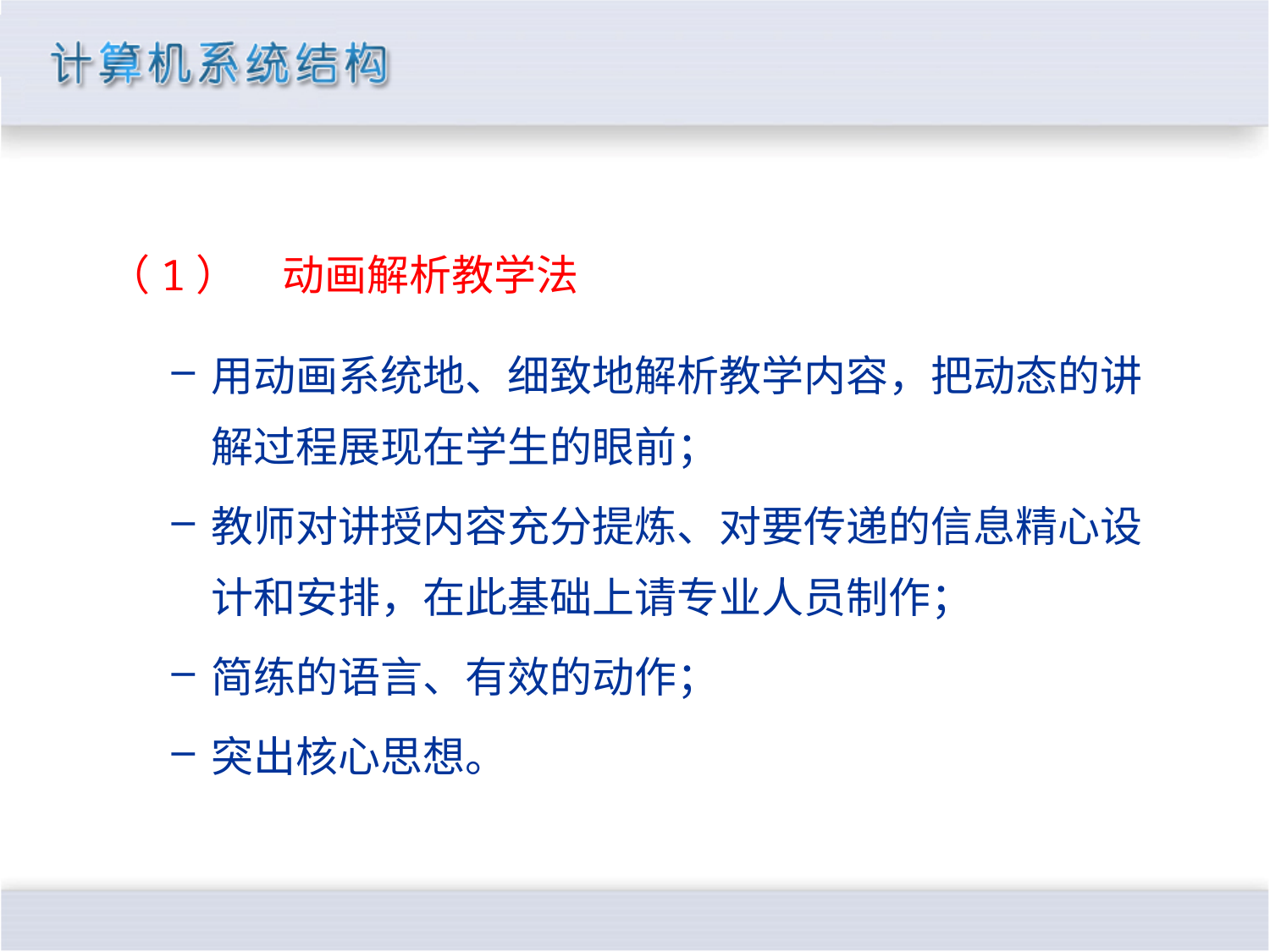

（1）	动画解析教学法
用动画系统地、细致地解析教学内容，把动态的讲解过程展现在学生的眼前；
教师对讲授内容充分提炼、对要传递的信息精心设计和安排，在此基础上请专业人员制作；
简练的语言、有效的动作；
突出核心思想。